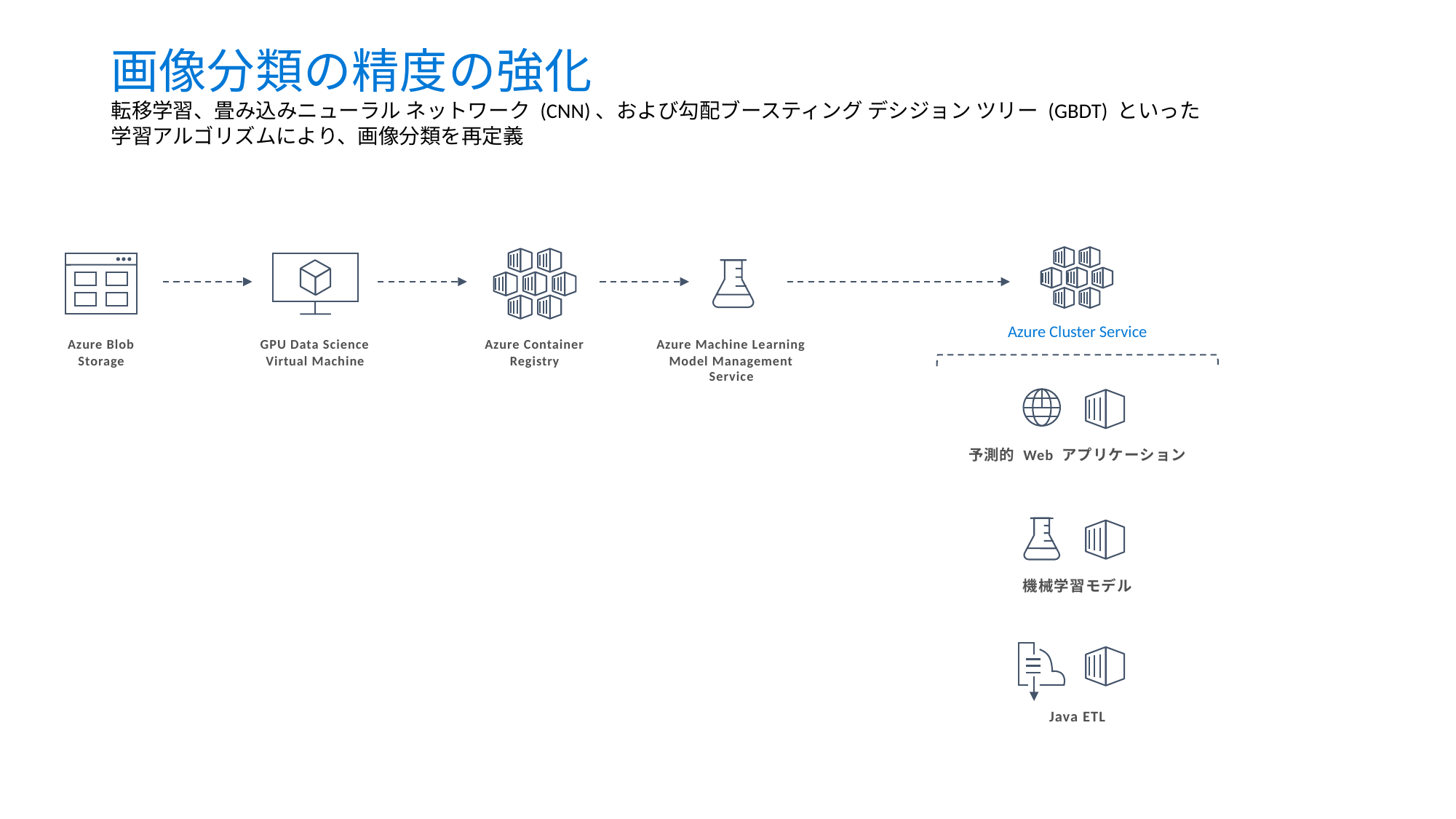

# 画像分類の精度の強化 転移学習、畳み込みニューラル ネットワーク (CNN)、および勾配ブースティング デシジョン ツリー (GBDT) といった 学習アルゴリズムにより、画像分類を再定義

Azure Cluster Service
Azure Blob Storage
GPU Data Science Virtual Machine
Azure Container Registry
Azure Machine Learning Model Management Service

予測的 Web アプリケーション

機械学習モデル

Java ETL